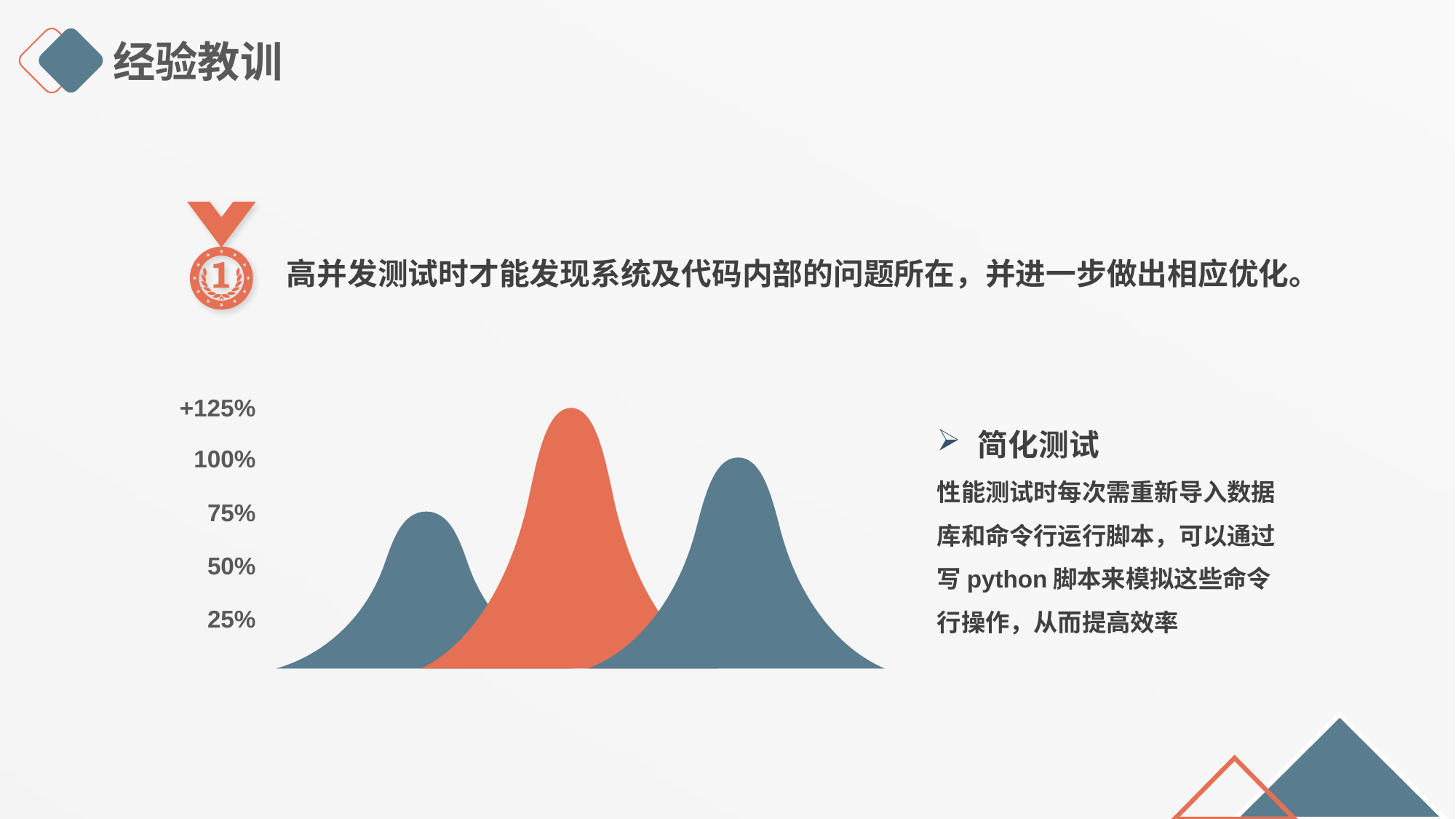

经验教训

高并发测试时才能发现系统及代码内部的问题所在，并进一步做出相应优化。
+125%

100%

75%

50%
25%
简化测试
性能测试时每次需重新导入数据库和命令行运行脚本，可以通过写python脚本来模拟这些命令行操作，从而提高效率